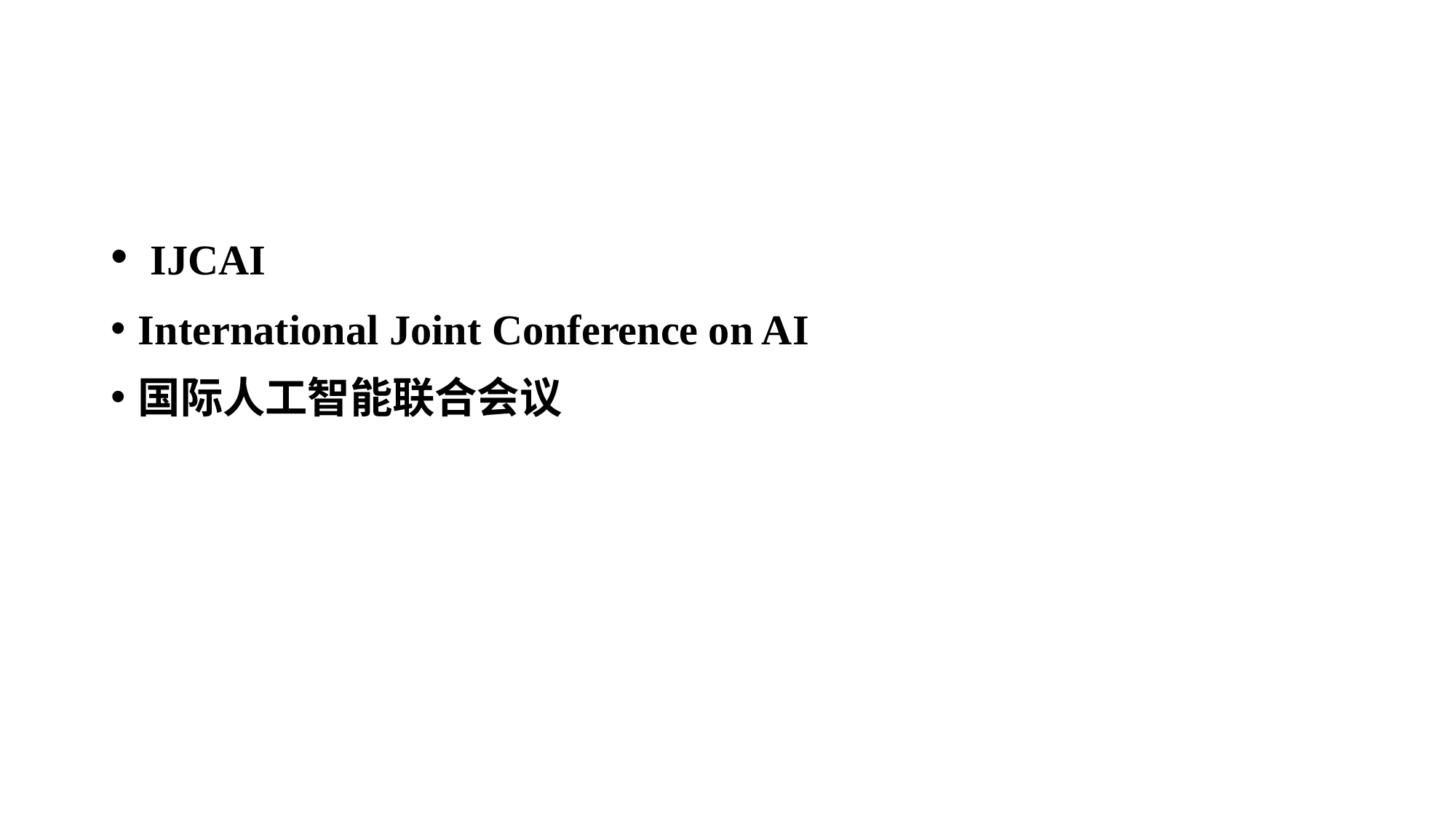

IJCAI
International Joint Conference on AI
国际人工智能联合会议